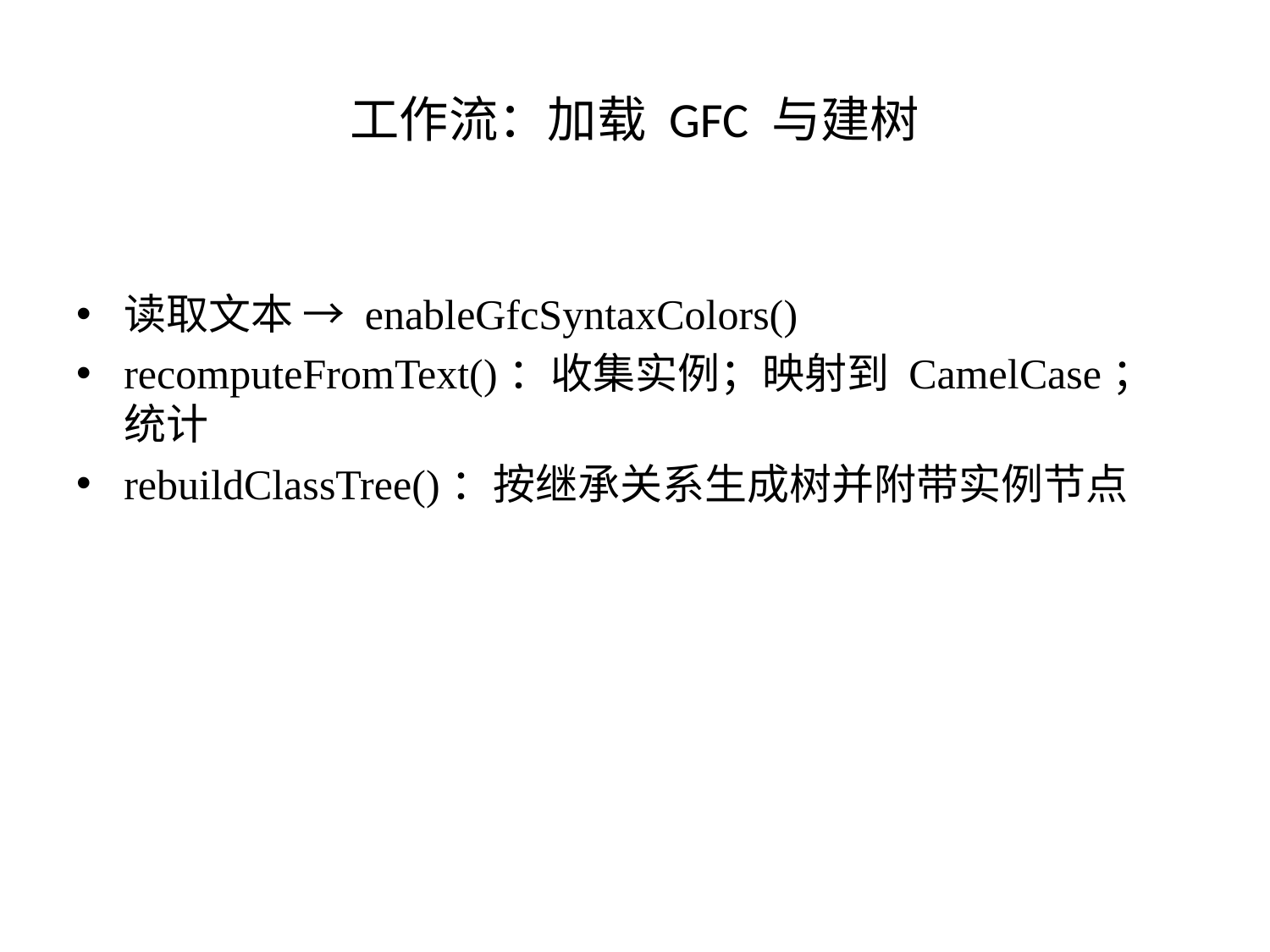

# 工作流：加载 GFC 与建树

读取文本 → enableGfcSyntaxColors()
recomputeFromText()：收集实例；映射到 CamelCase；统计
rebuildClassTree()：按继承关系生成树并附带实例节点